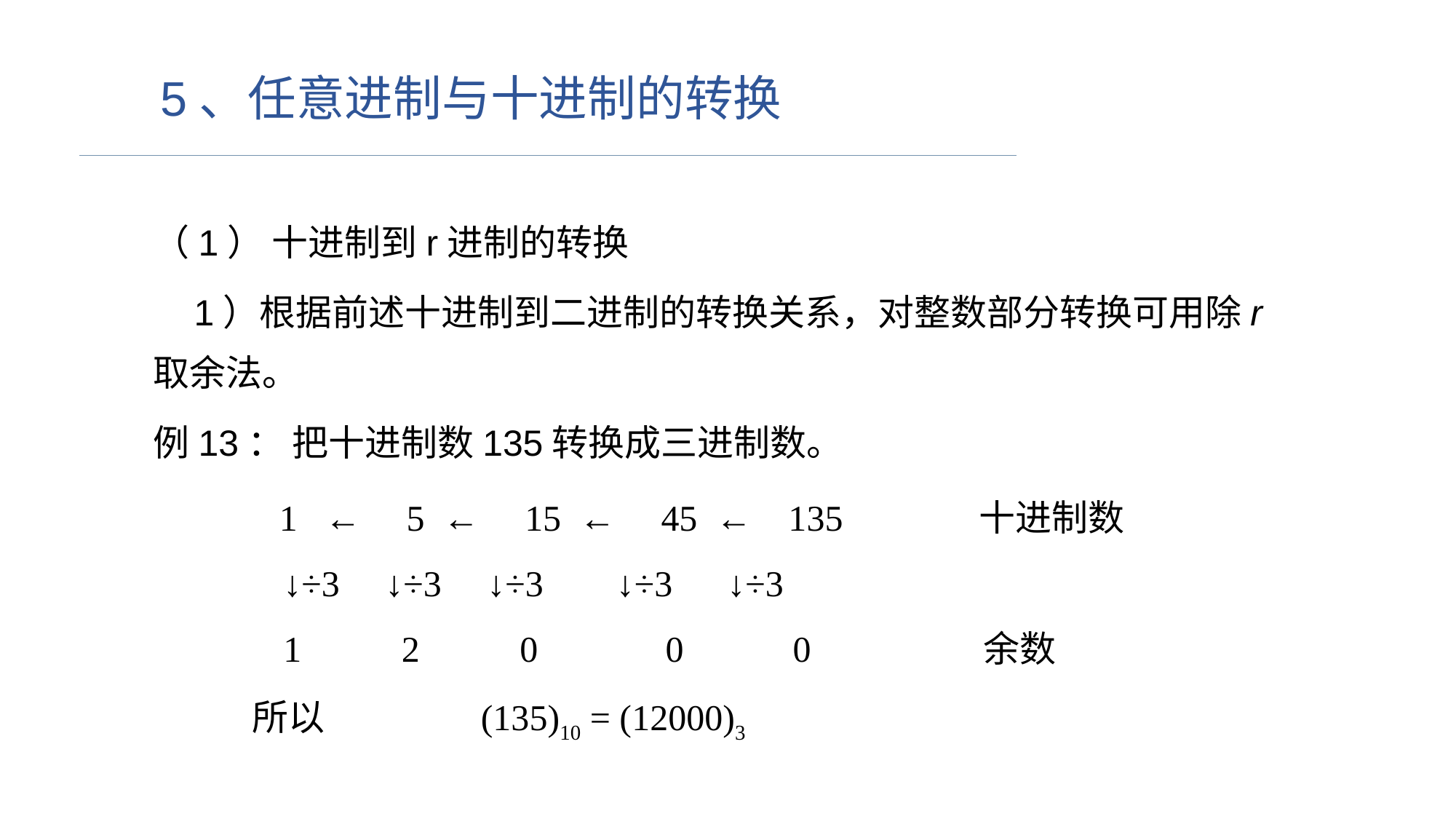

5、任意进制与十进制的转换

（1） 十进制到r进制的转换
    1）根据前述十进制到二进制的转换关系，对整数部分转换可用除r取余法。
例13： 把十进制数135转换成三进制数。

         1   ←     5  ←     15  ←     45  ←    135              十进制数
        ↓÷3     ↓÷3     ↓÷3        ↓÷3      ↓÷3
        1           2           0              0            0                  余数
    所以                  (135)10 = (12000)3